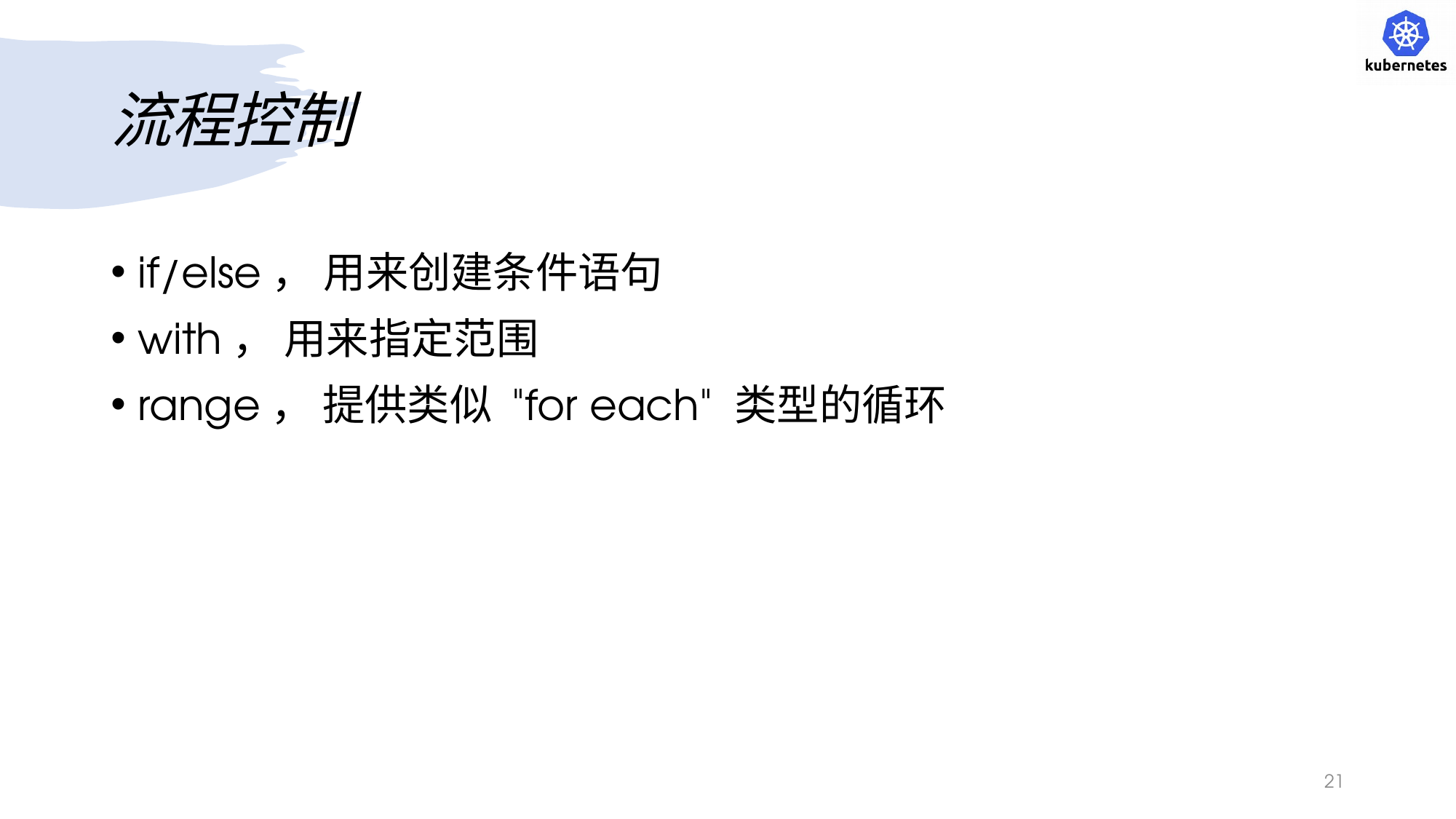

# 流程控制
if/else， 用来创建条件语句
with， 用来指定范围
range， 提供类似 "for each" 类型的循环

21